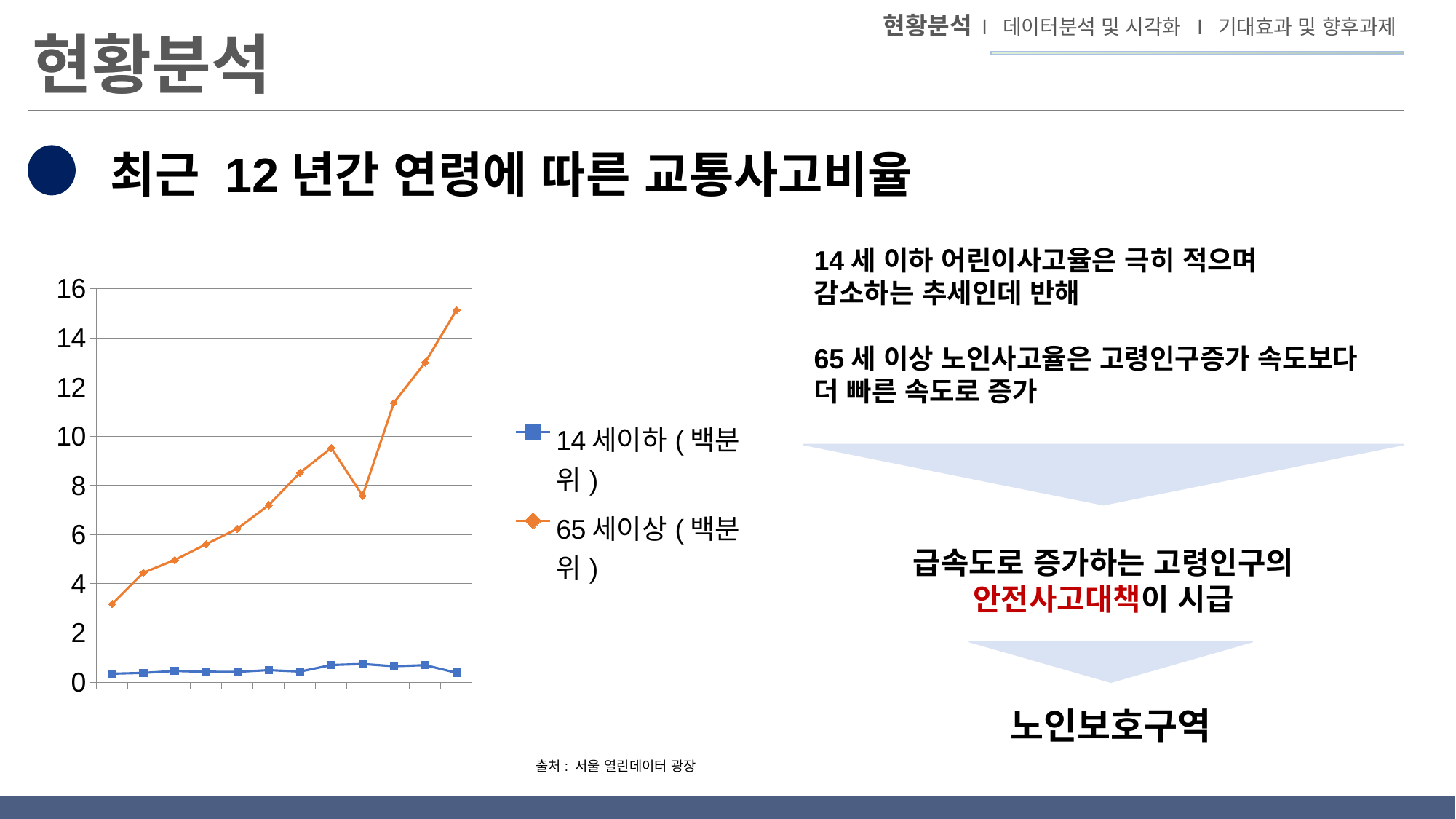

현황분석 l  데이터분석 및 시각화  l  기대효과 및 향후과제
현황분석

최근 12년간 연령에 따른 교통사고비율

14세 이하 어린이사고율은 극히 적으며
감소하는 추세인데 반해

65세 이상 노인사고율은 고령인구증가 속도보다
더 빠른 속도로 증가

### Chart

| Category | 14세이하(백분위) | 65세이상(백분위) |
|---|---|---|
| 2007 | 0.3450900786602385 | 3.1793960923623446 |
| 2008 | 0.3764807443288092 | 4.453023835787253 |
| 2009 | 0.45577617328519854 | 4.966155234657039 |
| 2010 | 0.4224473140991791 | 5.6094282559646675 |
| 2011 | 0.4202615510123359 | 6.239647969147858 |
| 2012 | 0.48984790222635877 | 7.198314923216341 |
| 2013 | 0.4310454119019245 | 8.51441466568625 |
| 2014 | 0.6962149441066876 | 9.526377721121788 |
| 2015 | 0.7392295691827674 | 7.579503180127205 |
| 2016 | 0.6468693024301306 | 11.358925048078124 |
| 2017 | 0.6912621359223301 | 12.999352750809063 |
| 2018 | 0.3814924603686042 | 15.128238175022554 |
급속도로 증가하는 고령인구의
안전사고대책이 시급

노인보호구역
출처: 서울 열린데이터 광장